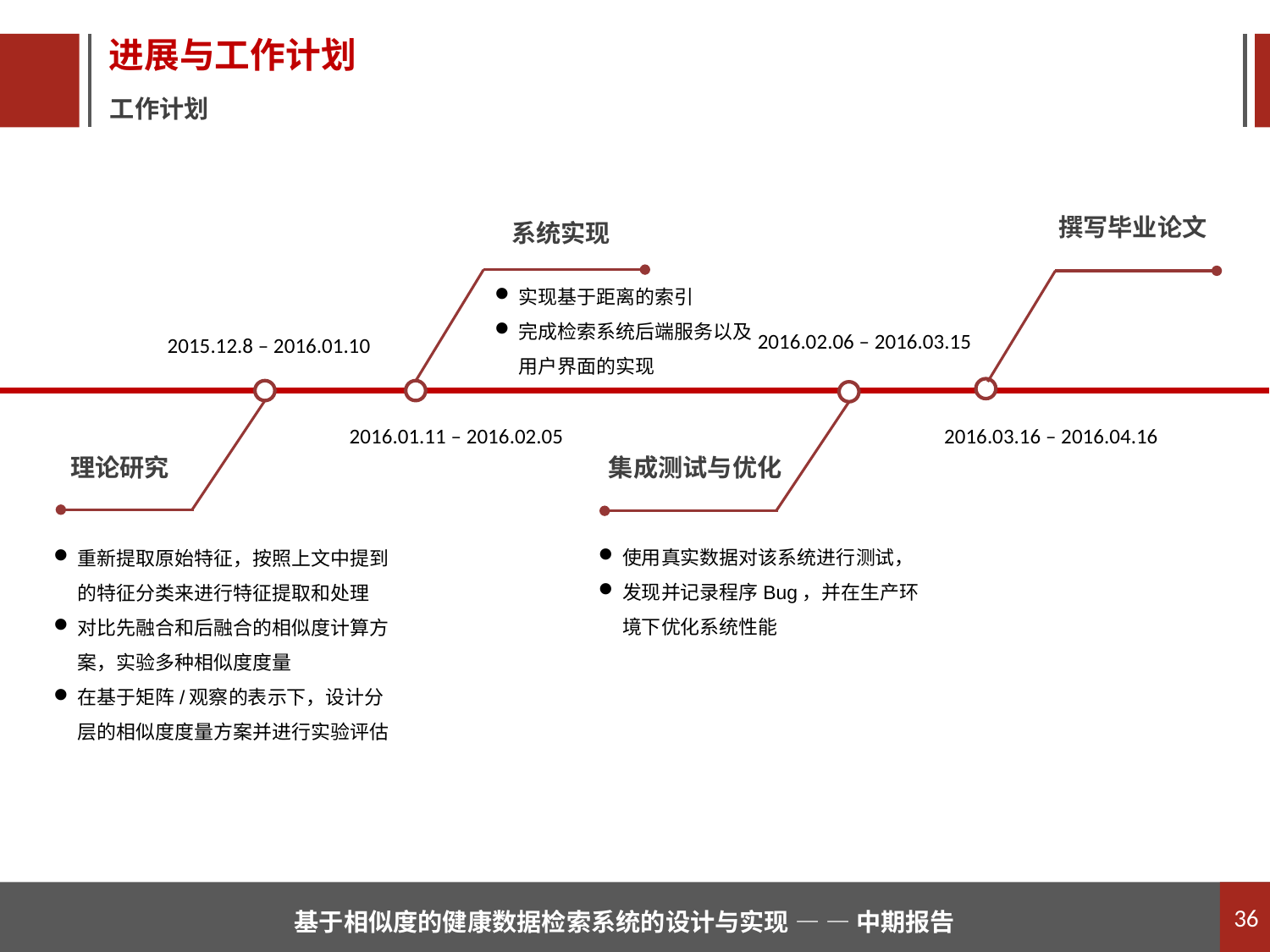

进展与工作计划

工作计划
撰写毕业论文
系统实现
实现基于距离的索引
完成检索系统后端服务以及用户界面的实现
2016.02.06 – 2016.03.15
2015.12.8 – 2016.01.10

2016.01.11 – 2016.02.05
2016.03.16 – 2016.04.16
理论研究
集成测试与优化
重新提取原始特征，按照上文中提到的特征分类来进行特征提取和处理
对比先融合和后融合的相似度计算方案，实验多种相似度度量
在基于矩阵/观察的表示下，设计分层的相似度度量方案并进行实验评估
使用真实数据对该系统进行测试，
发现并记录程序Bug，并在生产环境下优化系统性能

36
基于相似度的健康数据检索系统的设计与实现 — — 中期报告